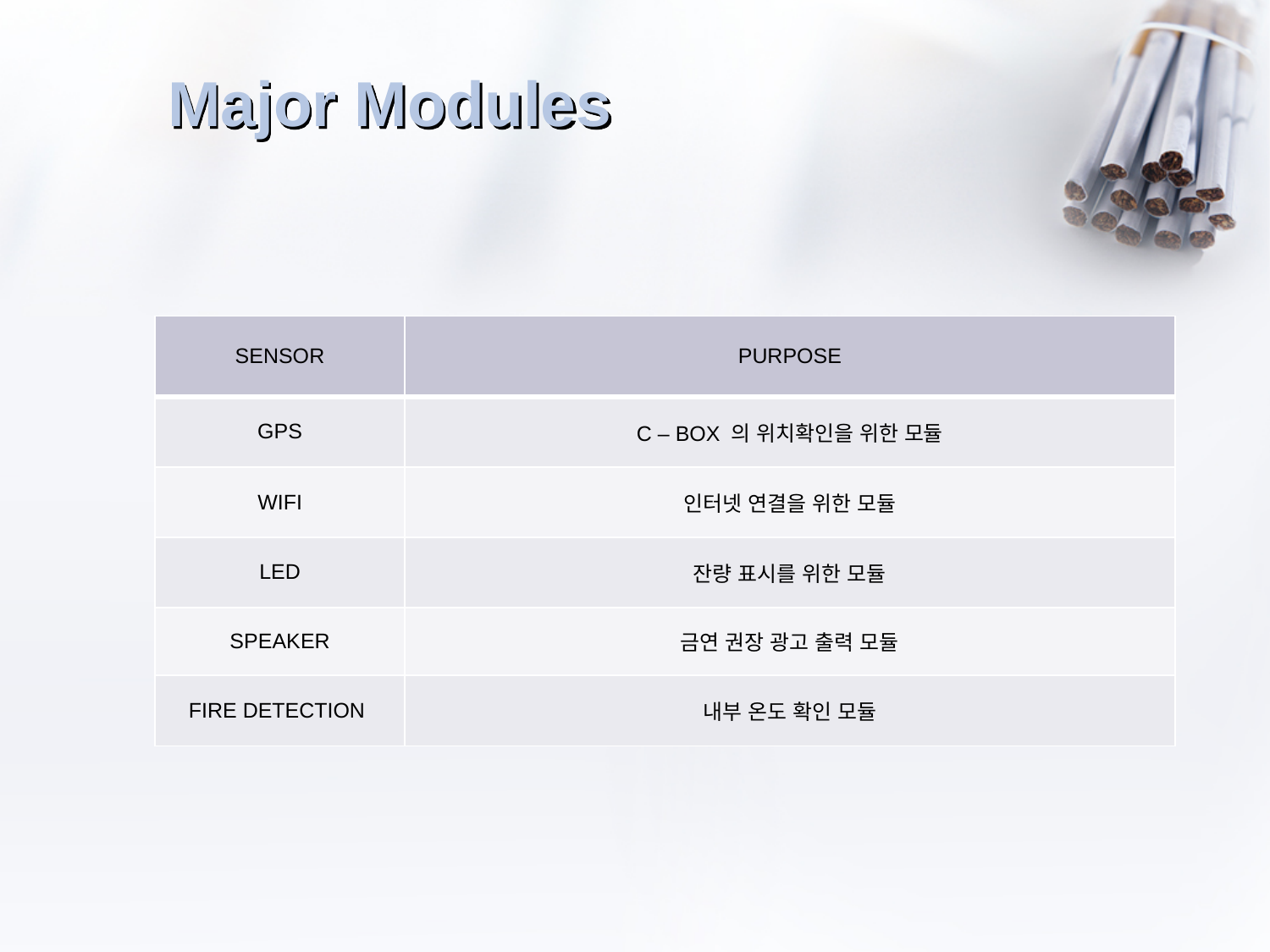

Major Modules
| SENSOR | PURPOSE |
| --- | --- |
| GPS | C – BOX 의 위치확인을 위한 모듈 |
| WIFI | 인터넷 연결을 위한 모듈 |
| LED | 잔량 표시를 위한 모듈 |
| SPEAKER | 금연 권장 광고 출력 모듈 |
| FIRE DETECTION | 내부 온도 확인 모듈 |